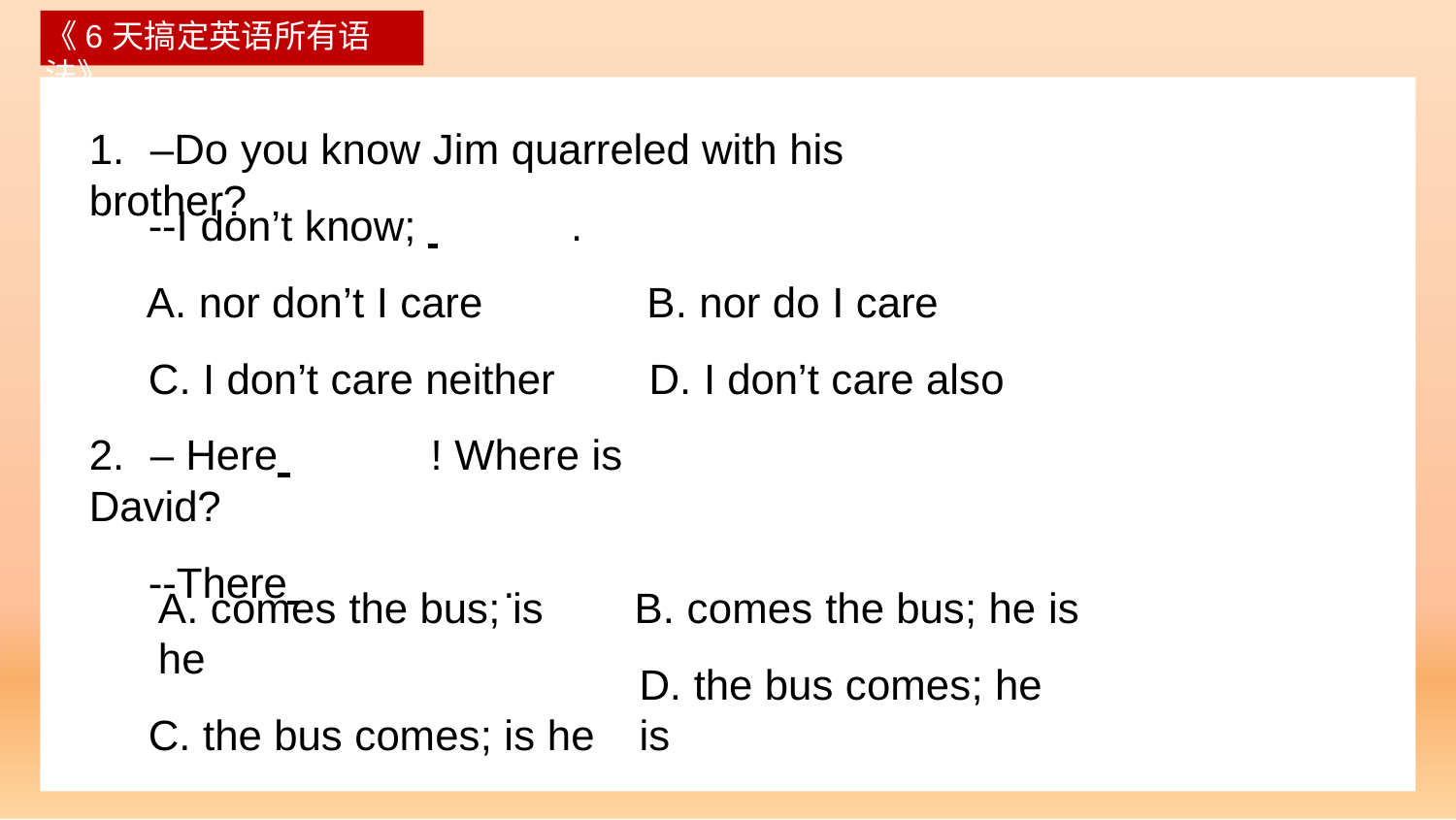

《6天搞定英语所有语法》
# 1.	–Do you know Jim quarreled with his brother?
--I don’t know;  	.
A. nor don’t I care
C. I don’t care neither
B. nor do I care
D. I don’t care also
2.	– Here 	! Where is David?
--There 	.
A. comes the bus; is he
C. the bus comes; is he
B. comes the bus; he is
D. the bus comes; he is